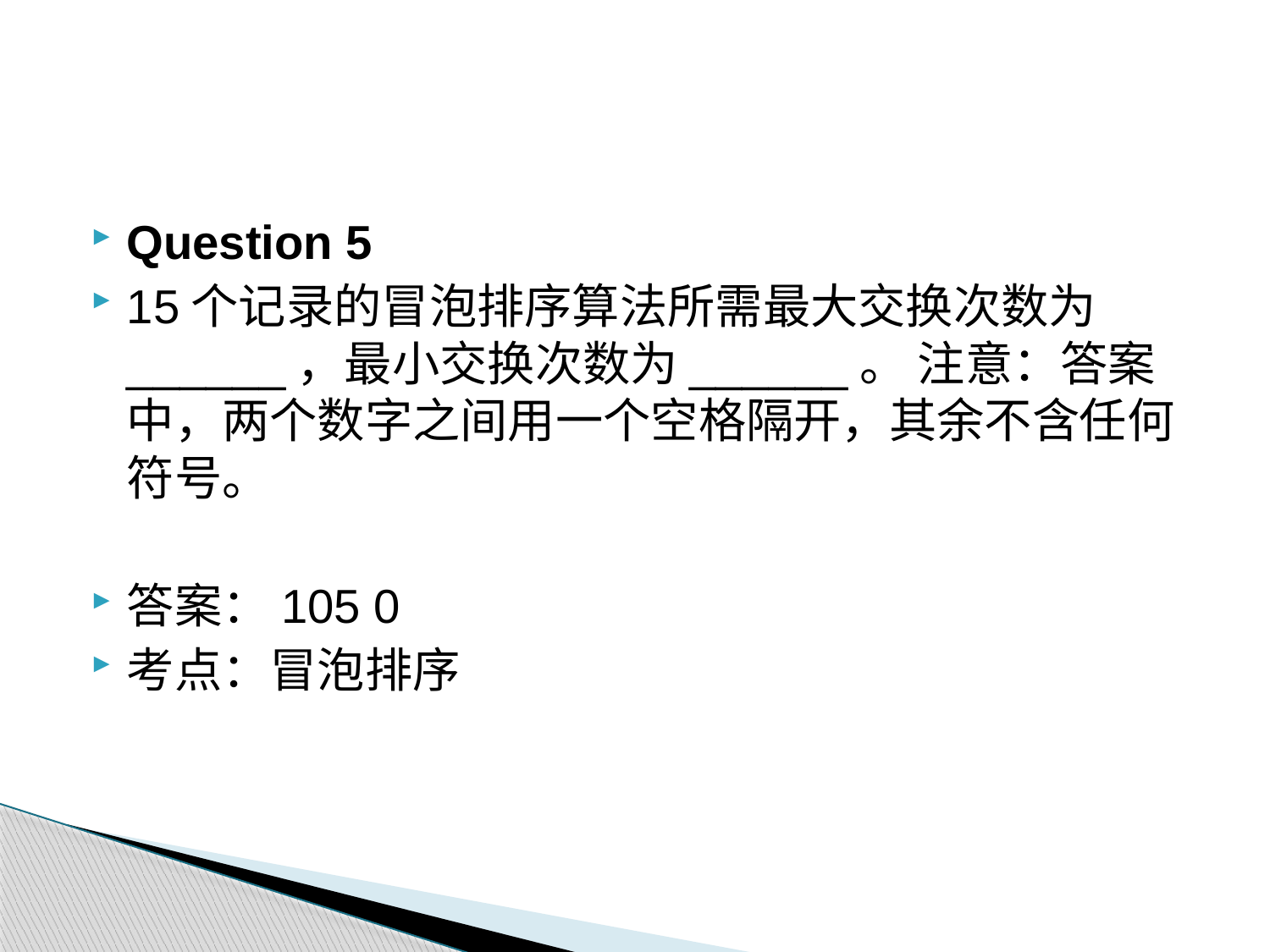

#
Question 5
15个记录的冒泡排序算法所需最大交换次数为______，最小交换次数为______。 注意：答案中，两个数字之间用一个空格隔开，其余不含任何符号。

答案：105 0
考点：冒泡排序